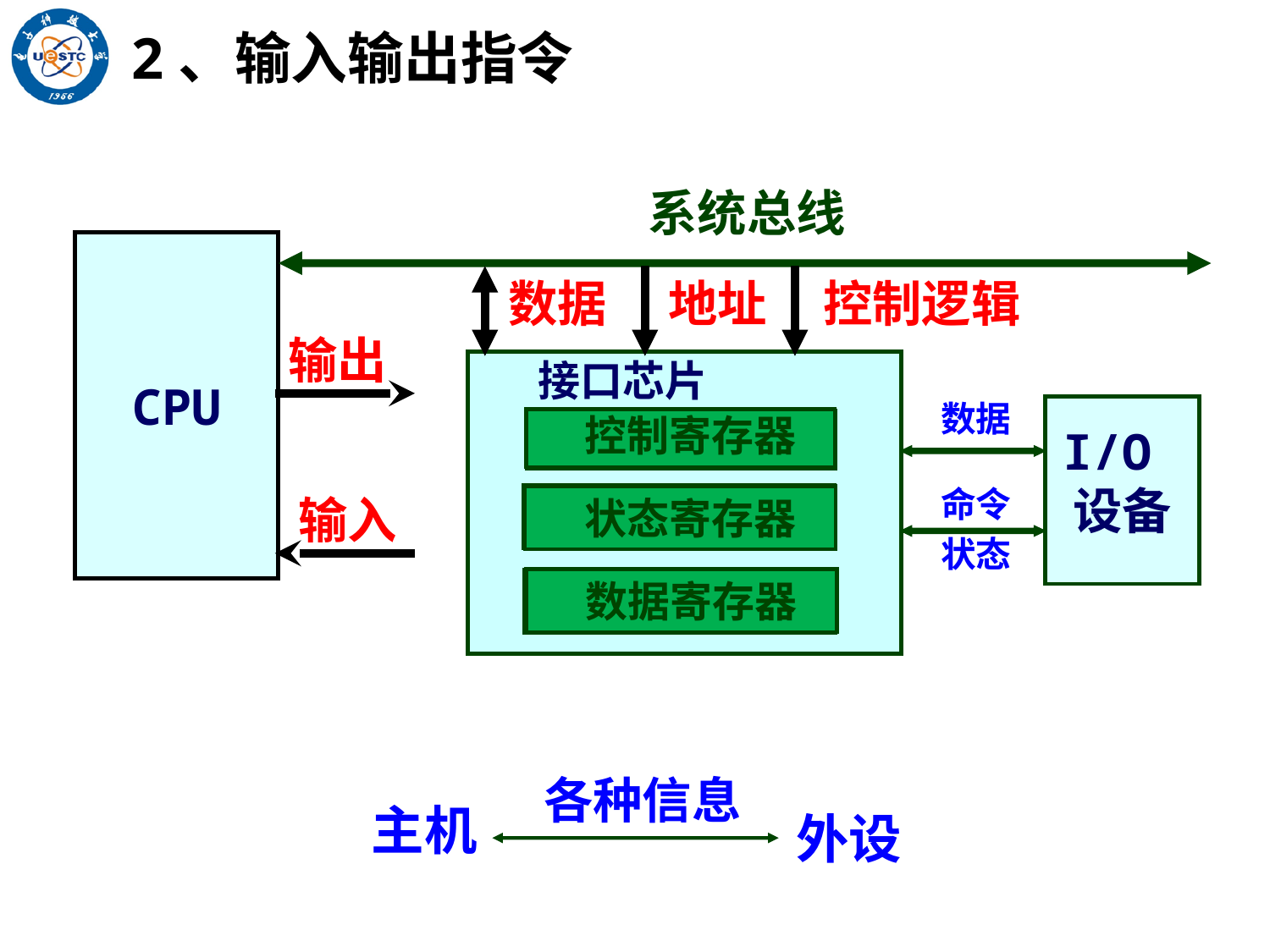

2、输入输出指令
 系统总线

CPU

     接口芯片

 控制寄存器
 状态寄存器
I/O
设备

 数据寄存器
数据
地址
控制逻辑
数据

命令

状态
输出
 控制寄存器
输入
 状态寄存器
 数据寄存器
 各种信息
主机
外设